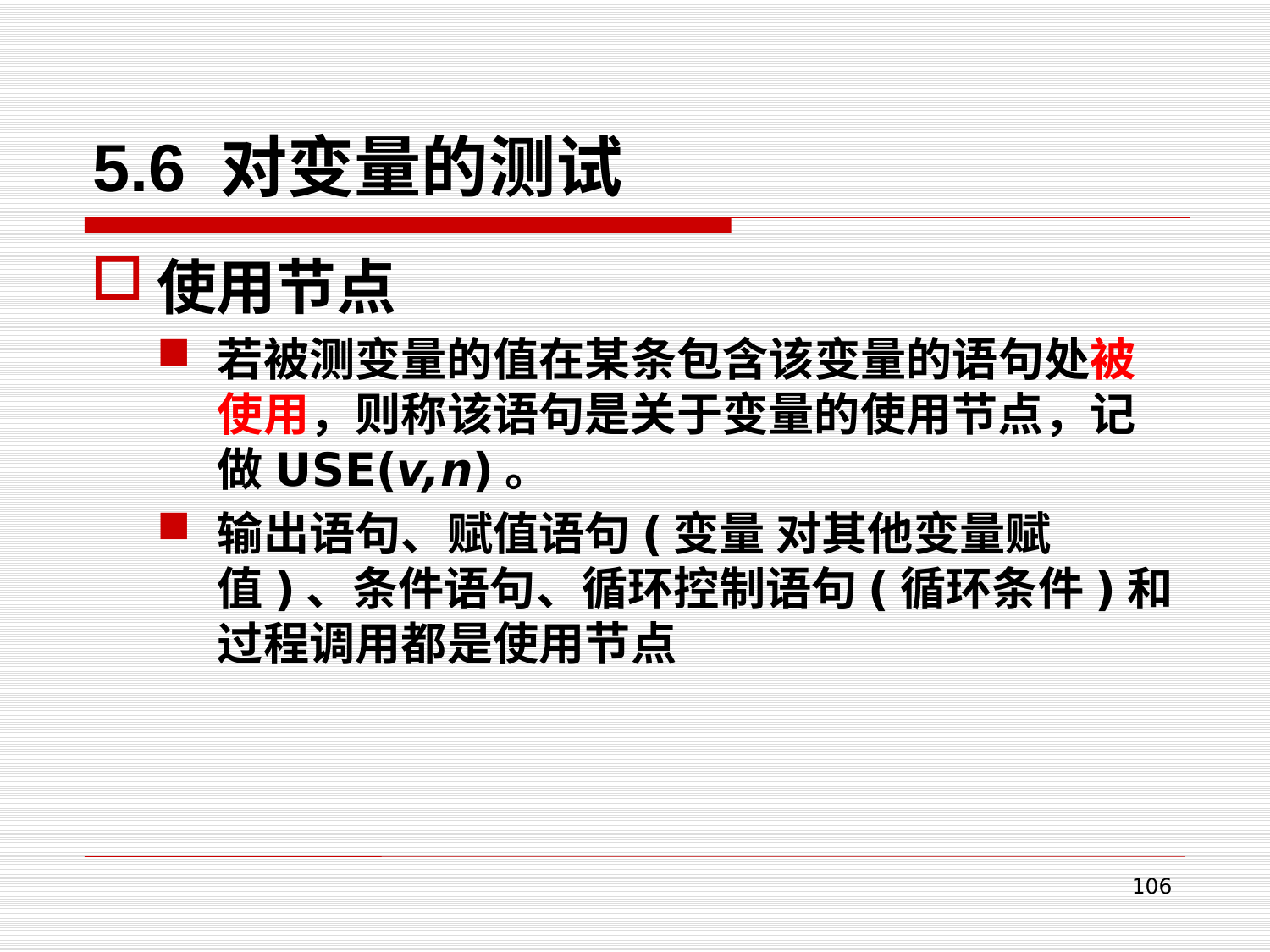

# 5.6 对变量的测试
使用节点
若被测变量的值在某条包含该变量的语句处被使用，则称该语句是关于变量的使用节点，记做USE(v,n)。
输出语句、赋值语句(变量 对其他变量赋值)、条件语句、循环控制语句(循环条件)和过程调用都是使用节点
106